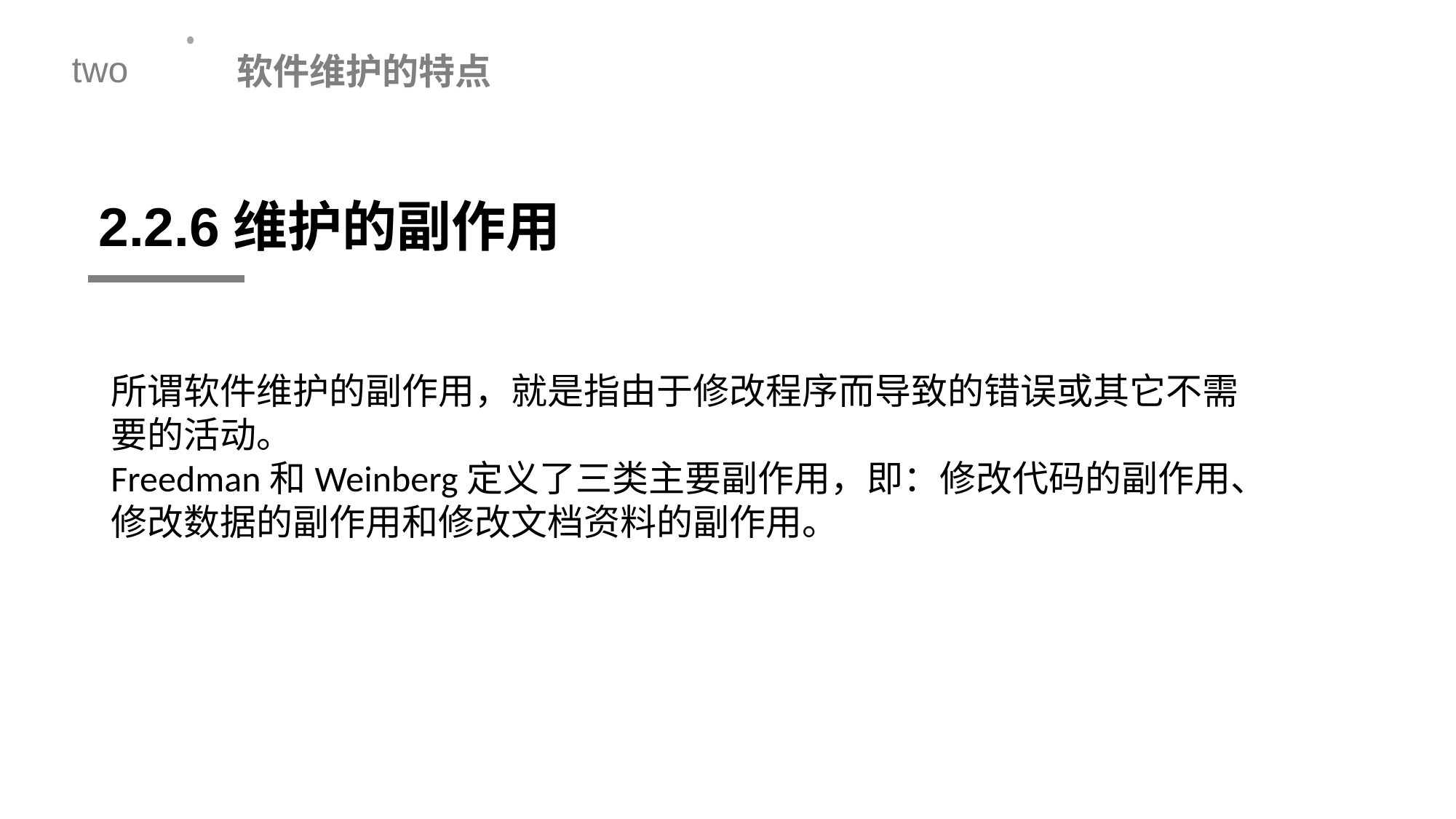

软件维护的特点

two
2.2.6维护的副作用
所谓软件维护的副作用，就是指由于修改程序而导致的错误或其它不需要的活动。
Freedman和Weinberg定义了三类主要副作用，即：修改代码的副作用、修改数据的副作用和修改文档资料的副作用。